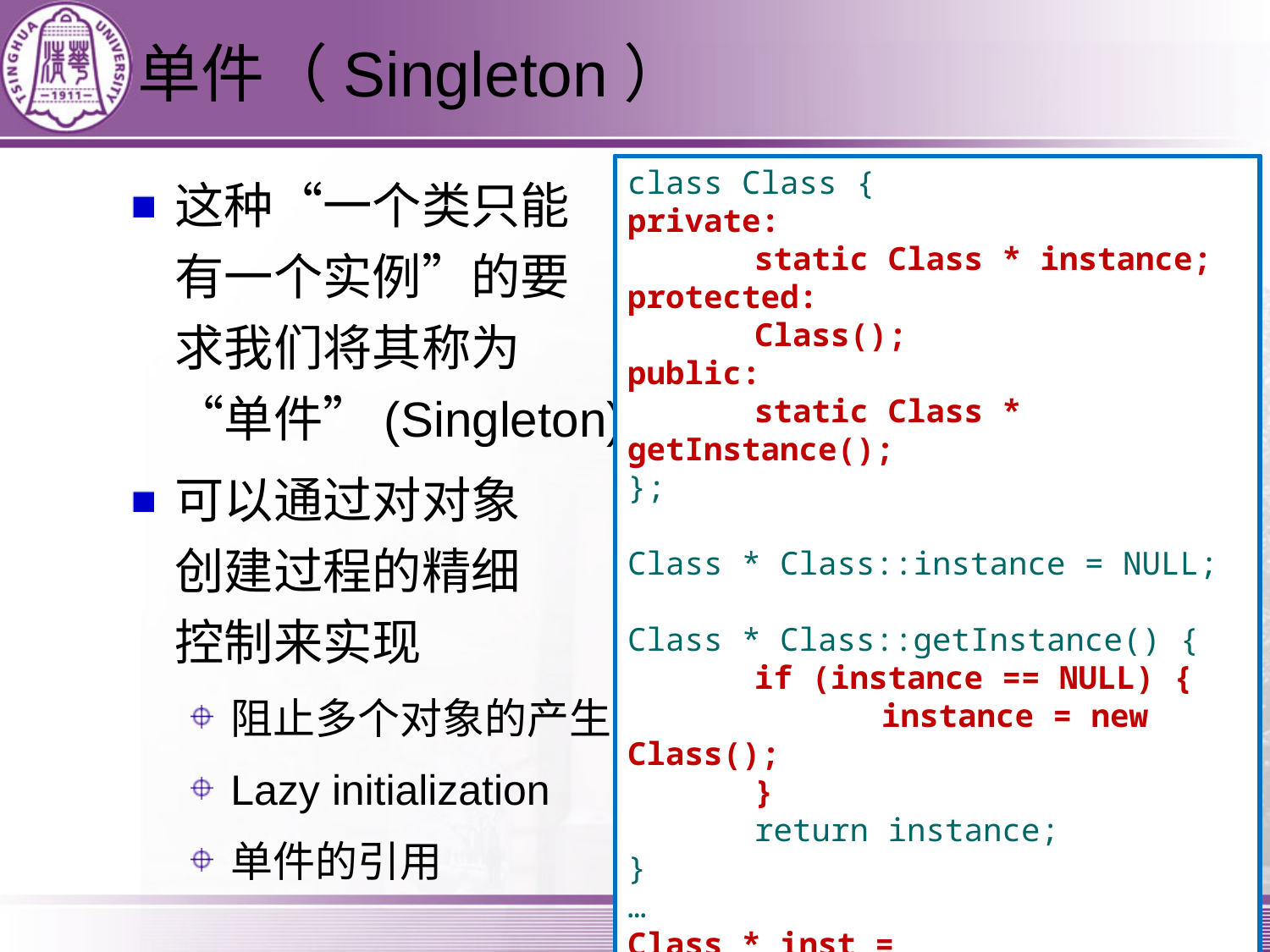

# 单件（Singleton）
class Class {
private:
	static Class * instance;
protected:
	Class();
public:
	static Class * getInstance();
};

Class * Class::instance = NULL;

Class * Class::getInstance() {
	if (instance == NULL) {
		instance = new Class();
	}
	return instance;
}
…
Class * inst = Class.getInstance();
class Class {
private:
	static Class * instance;
protected:
	Class();
public:
	static Class * getInstance();
};

Class * Class::instance = NULL;

Class * Class::getInstance() {
	if (instance == NULL) {
		instance = new Class();
	}
	return instance;
}
…
Class * inst = Class.getInstance();
class Class {
private:
	static Class * instance;
protected:
	Class();
public:
	static Class * getInstance();
};

Class * Class::instance = NULL;

Class * Class::getInstance() {
	if (instance == NULL) {
		instance = new Class();
	}
	return instance;
}
…
Class * inst = Class::getInstance();
class Class {
private:
	static Class * instance;
protected:
	Class();
public:
	static Class * getInstance();
};

Class * Class::instance = NULL;

Class * Class::getInstance() {
	if (instance == NULL) {
		instance = new Class();
	}
	return instance;
}
…
Class * inst = Class::getInstance();
这种“一个类只能
有一个实例”的要
求我们将其称为
“单件”(Singleton)
可以通过对对象
创建过程的精细
控制来实现
阻止多个对象的产生
Lazy initialization
单件的引用